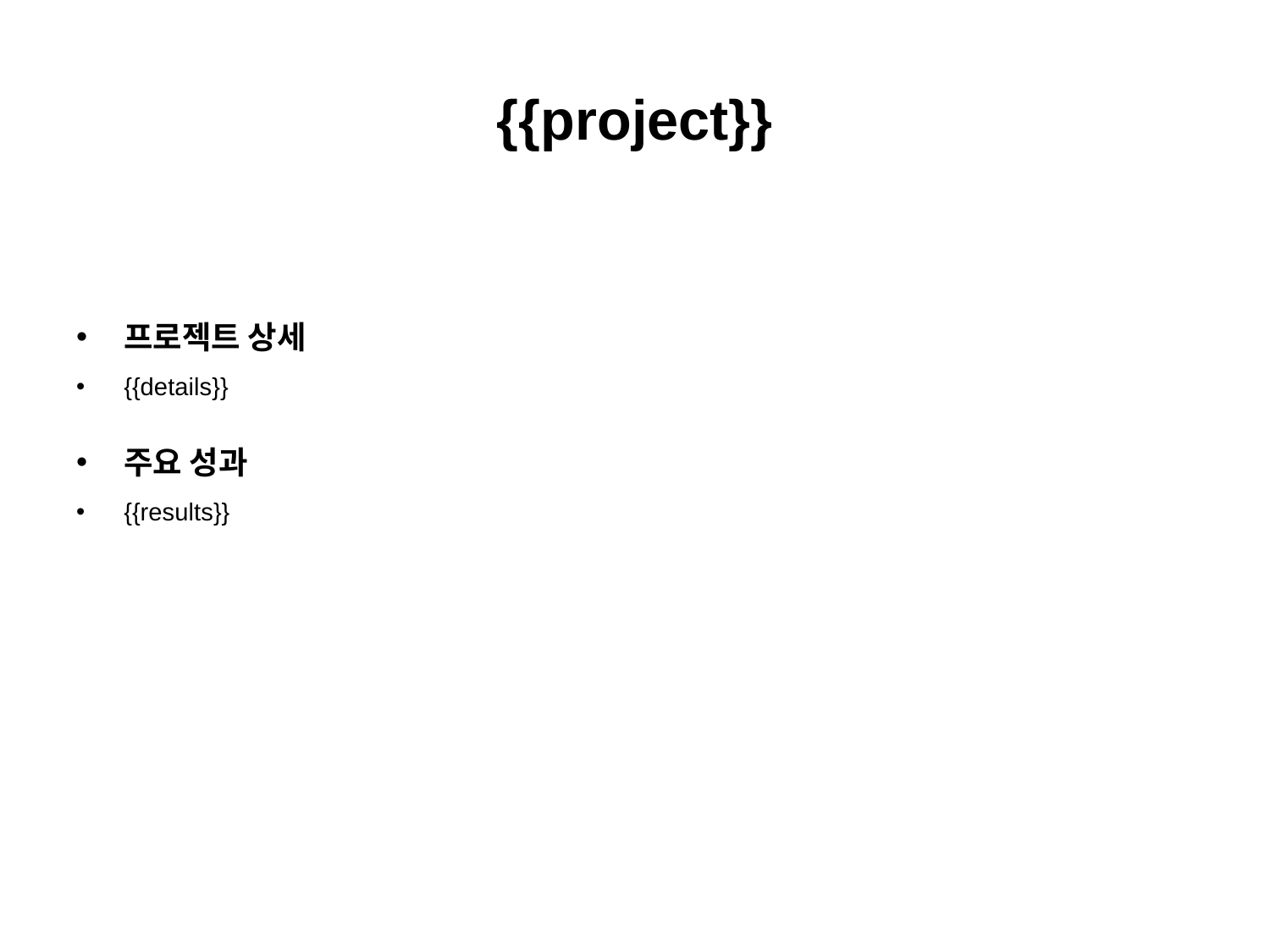

# {{project}}

프로젝트 상세
{{details}}
주요 성과
{{results}}